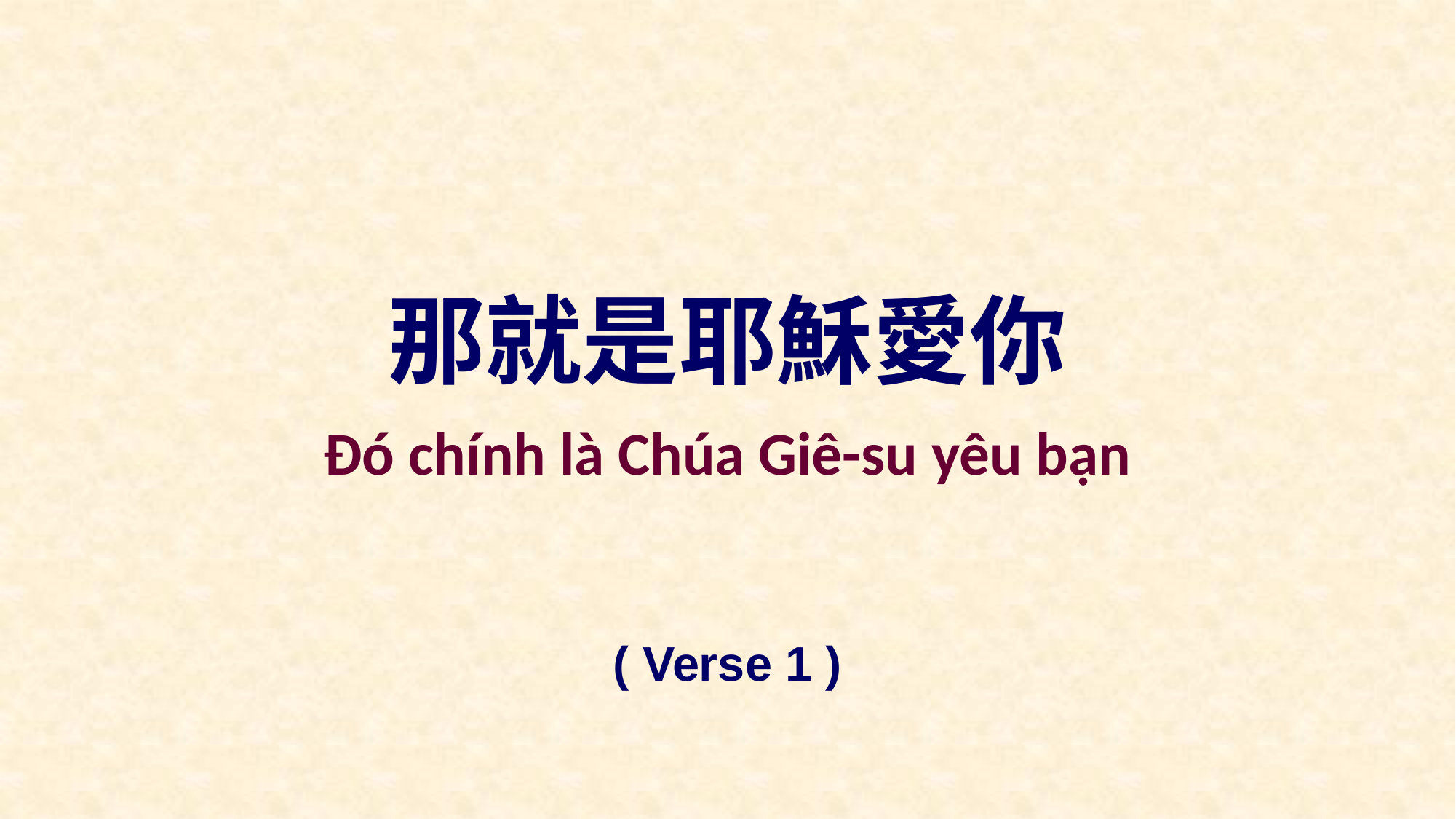

那就是耶穌愛你
Đó chính là Chúa Giê-su yêu bạn
( Verse 1 )